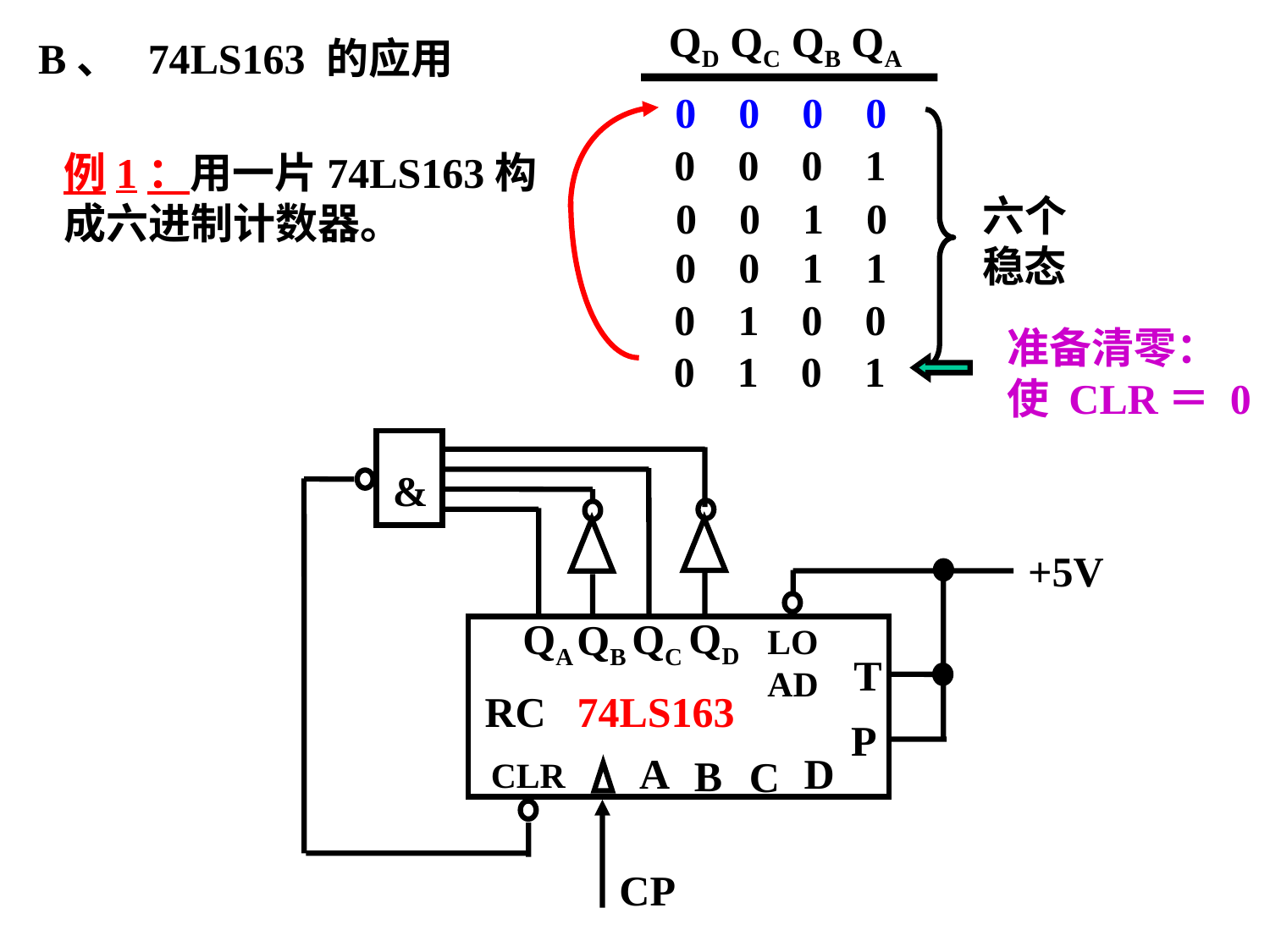

QD QC QB QA

0    0    0    0
B、  74LS163 的应用

0    0    0    1
例1：用一片74LS163构成六进制计数器。
六个 稳态
0    0    1    0
0    0    1    1
0    1    0    0
准备清零：  使 CLR＝ 0
0    1    0    1

&

+5V

QD
QA
QC
QB
LOAD

T

RC
74LS163
P

A
D
B
C
CLR

CP